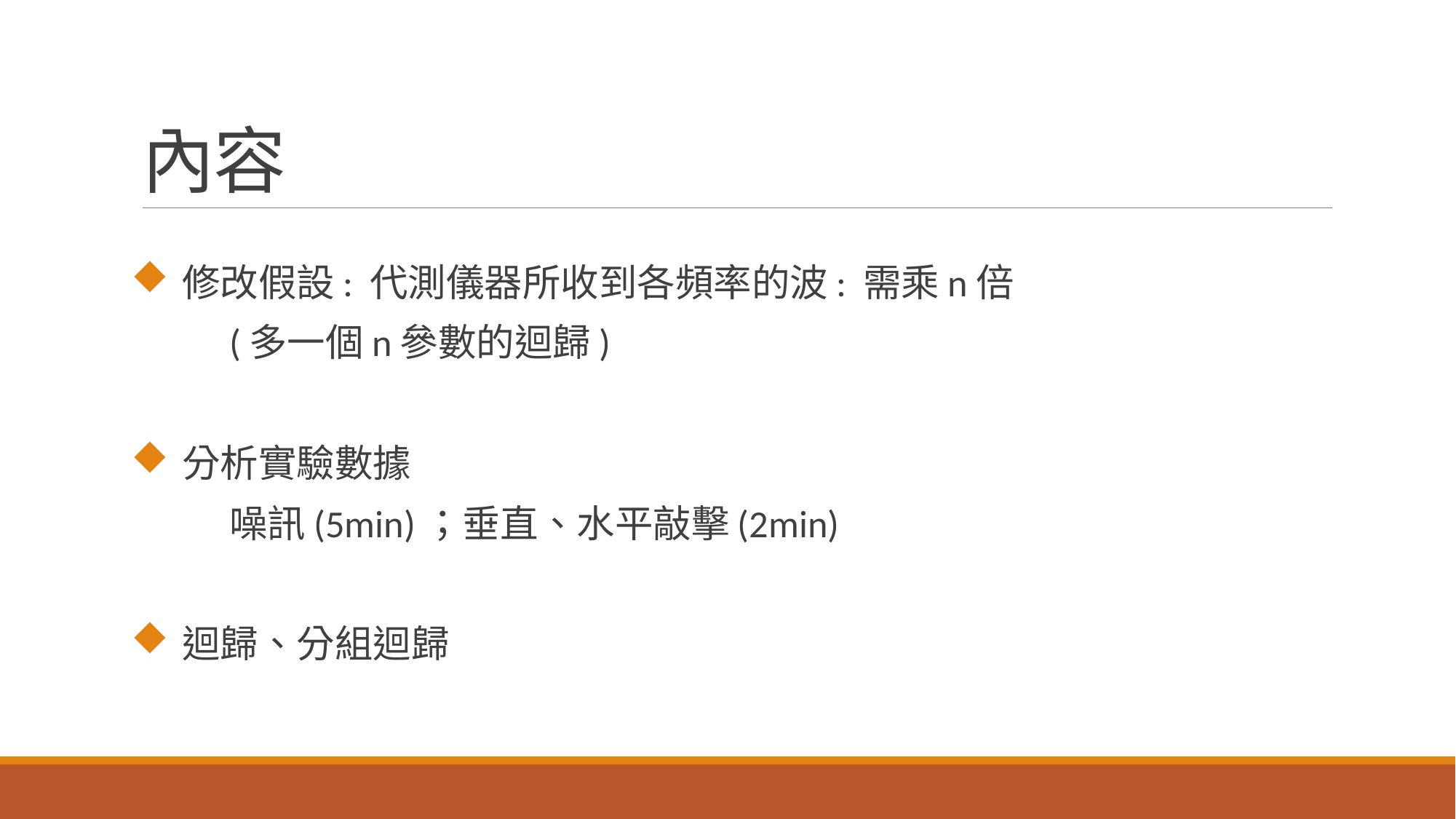

# 內容

 修改假設: 代測儀器所收到各頻率的波: 需乘n倍
	(多一個n參數的迴歸)

 分析實驗數據
	噪訊(5min)；垂直、水平敲擊(2min)

 迴歸、分組迴歸